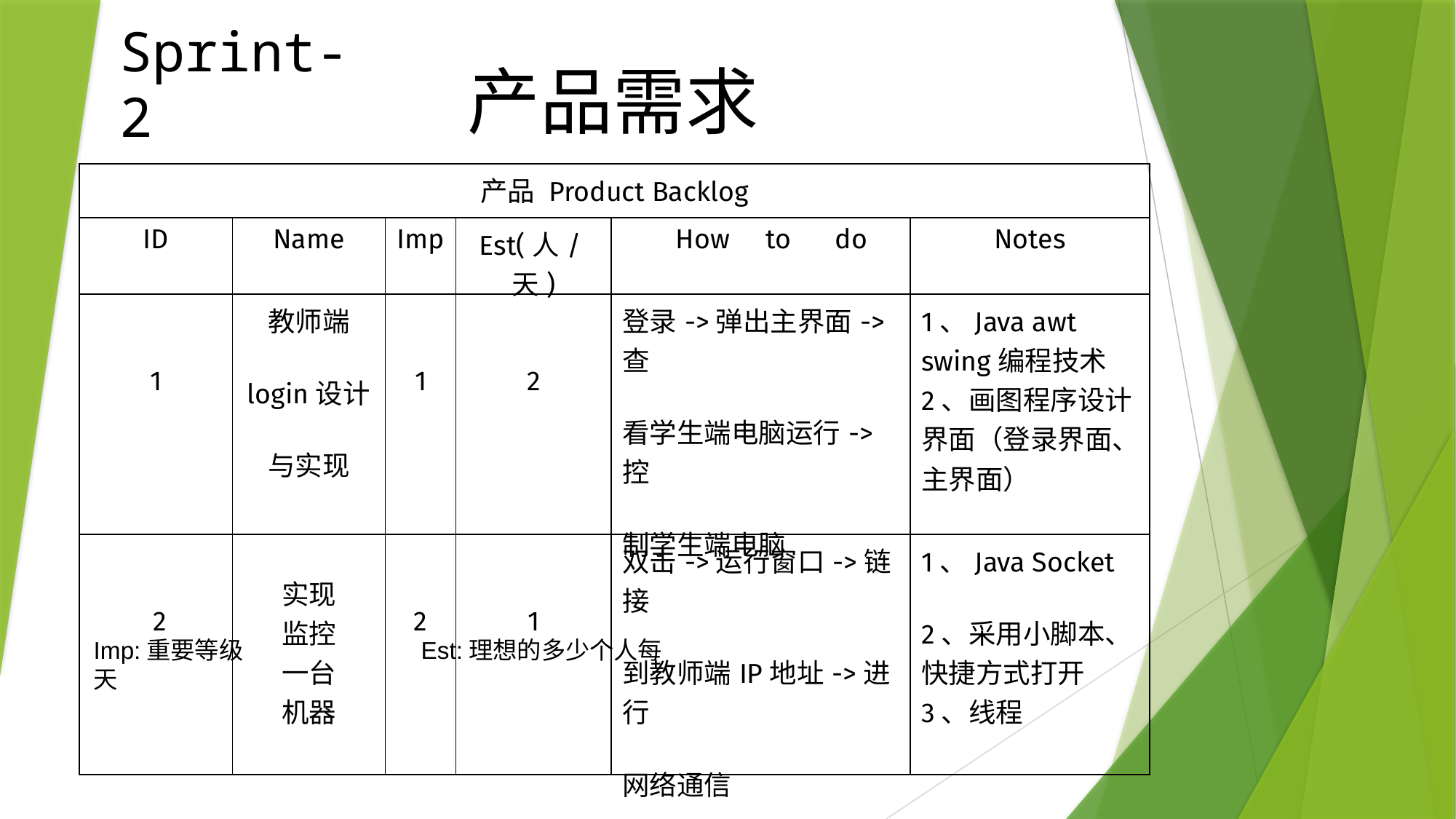

Sprint-2
产品需求
| 产品 Product Backlog |  |  |  |  |  |
| --- | --- | --- | --- | --- | --- |
| ID | Name | Imp | Est(人/天) | How to do | Notes |
| 1 | 教师端 login设计 与实现 | 1 | 2 | 登录->弹出主界面->查 看学生端电脑运行->控 制学生端电脑 | 1、Java awt swing编程技术 2、画图程序设计界面（登录界面、主界面） |
| 2 | 实现 监控 一台 机器 | 2 | 1 | 双击->运行窗口->链接 到教师端IP地址->进行 网络通信 | 1、Java Socket 2、采用小脚本、快捷方式打开 3、线程 |
Imp:重要等级		Est:理想的多少个人每天